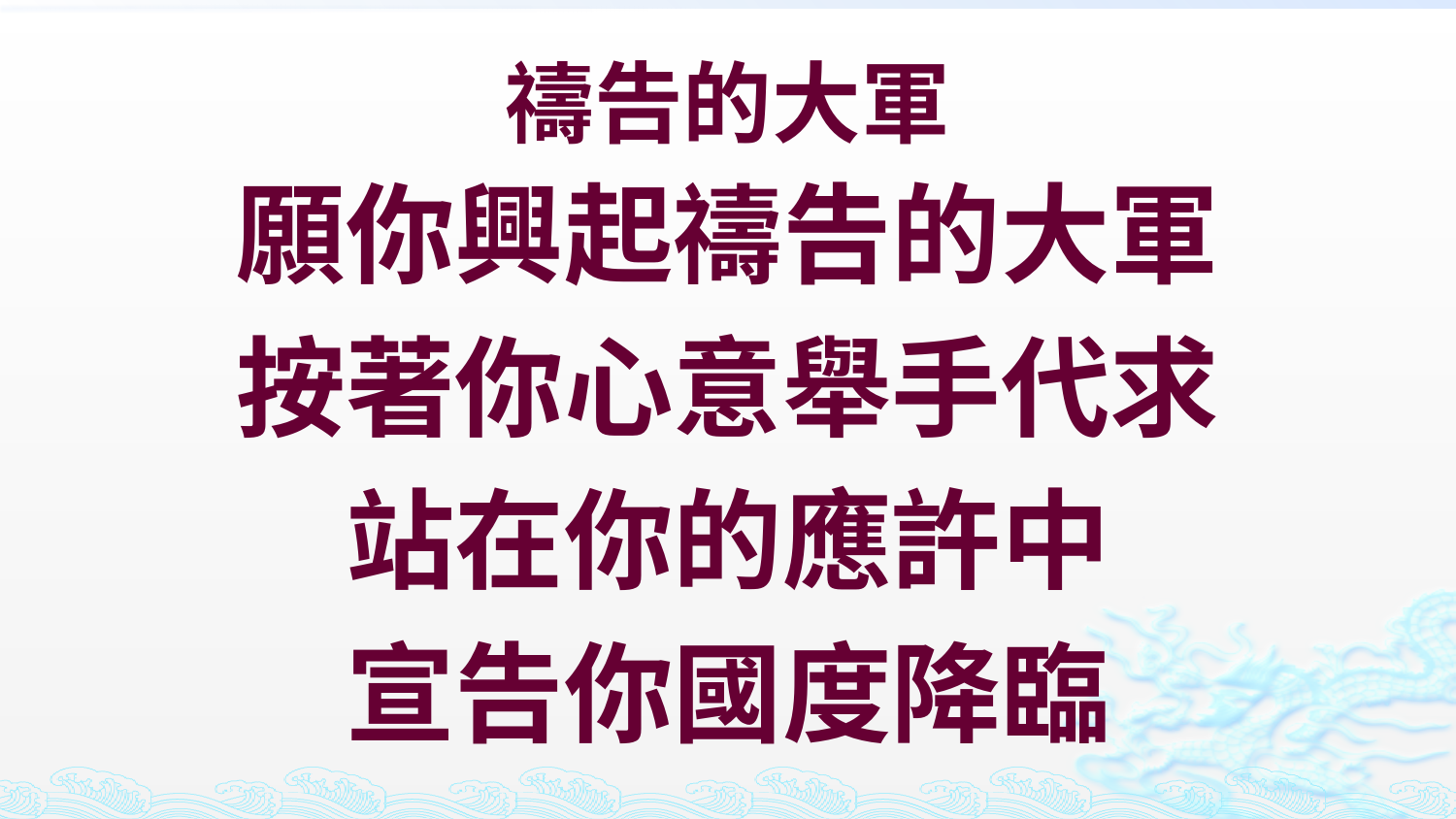

# 禱告的大軍
願你興起禱告的大軍
按著你心意舉手代求
站在你的應許中
宣告你國度降臨